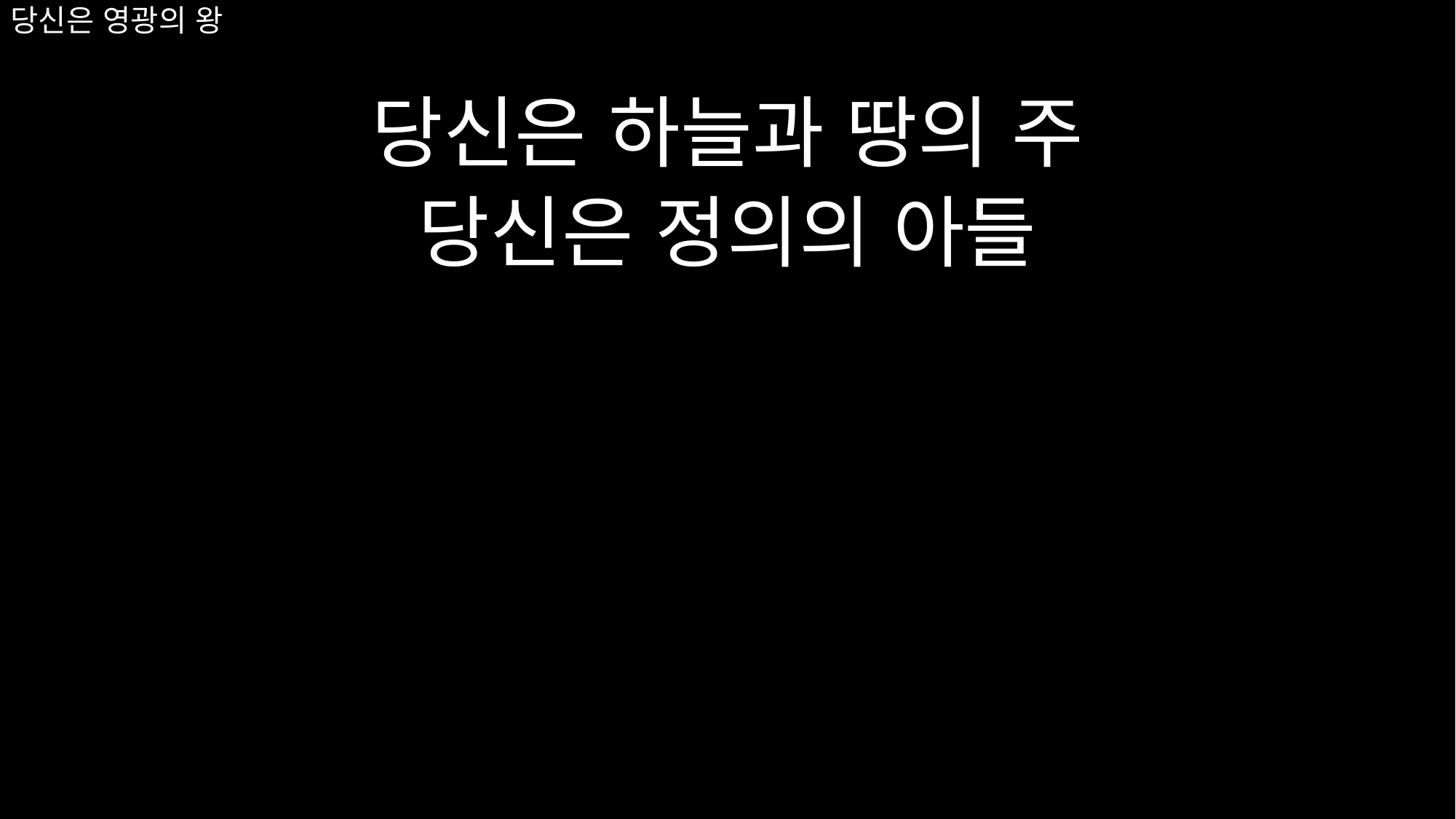

# 당신은 영광의 왕
당신은 하늘과 땅의 주
당신은 정의의 아들